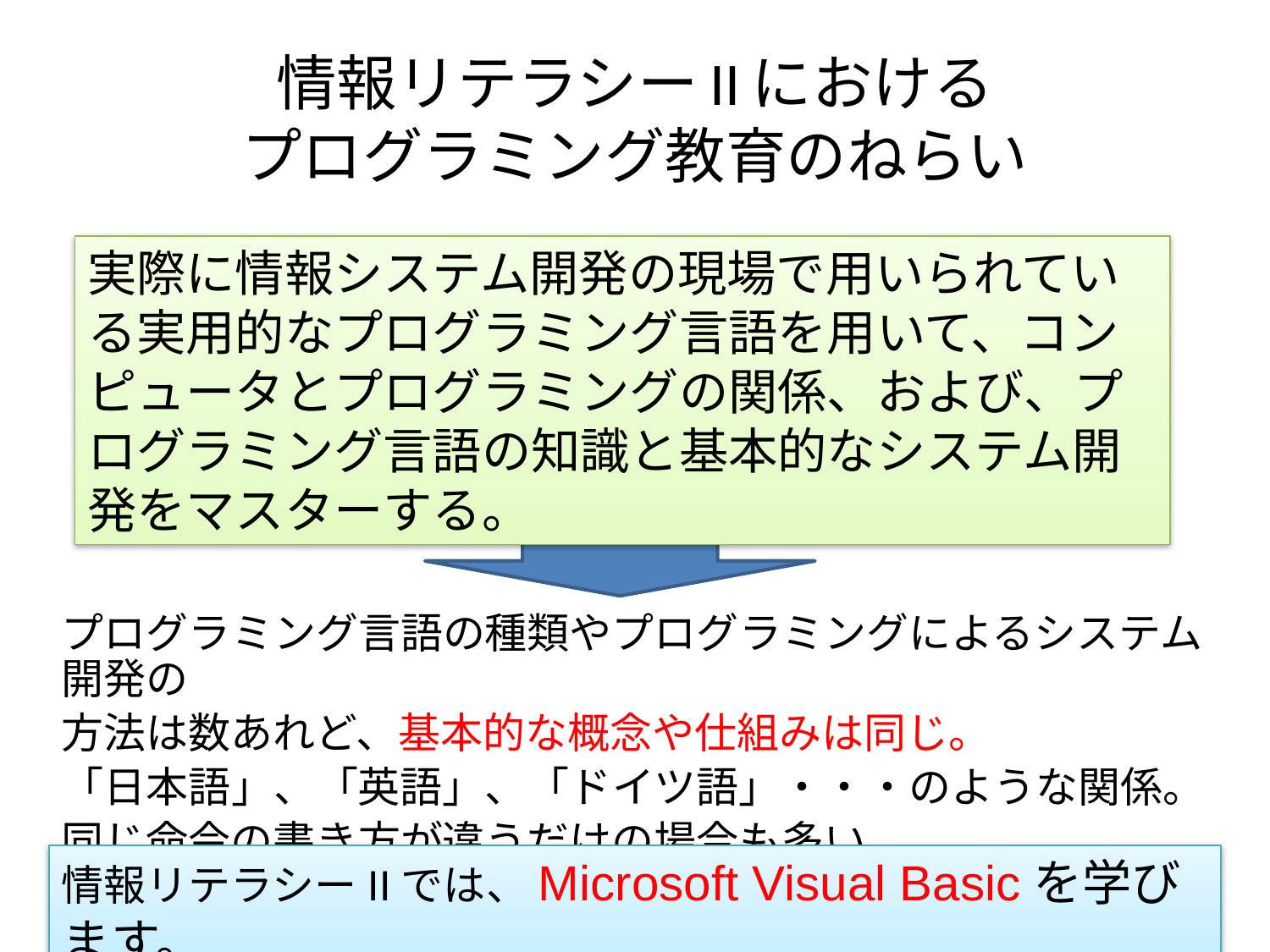

# 情報リテラシーIIにおける プログラミング教育のねらい
実際に情報システム開発の現場で用いられている実用的なプログラミング言語を用いて、コンピュータとプログラミングの関係、および、プログラミング言語の知識と基本的なシステム開発をマスターする。

プログラミング言語の種類やプログラミングによるシステム開発の
方法は数あれど、基本的な概念や仕組みは同じ。
「日本語」、「英語」、「ドイツ語」・・・のような関係。
同じ命令の書き方が違うだけの場合も多い。
情報リテラシーIIでは、Microsoft Visual Basicを学びます。